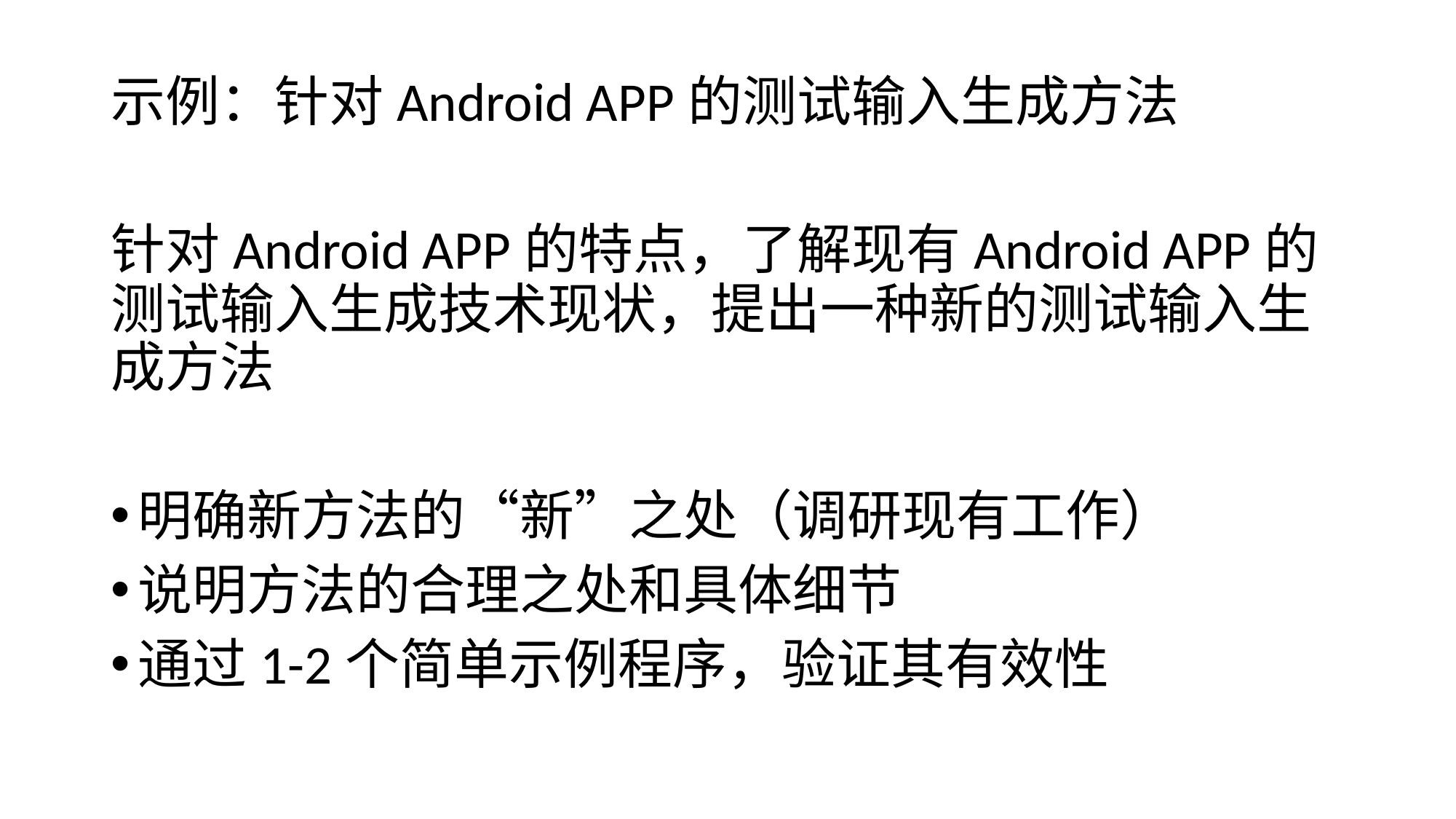

示例：针对Android APP的测试输入生成方法

针对Android APP的特点，了解现有Android APP的测试输入生成技术现状，提出一种新的测试输入生成方法

明确新方法的“新”之处（调研现有工作）
说明方法的合理之处和具体细节
通过1-2个简单示例程序，验证其有效性